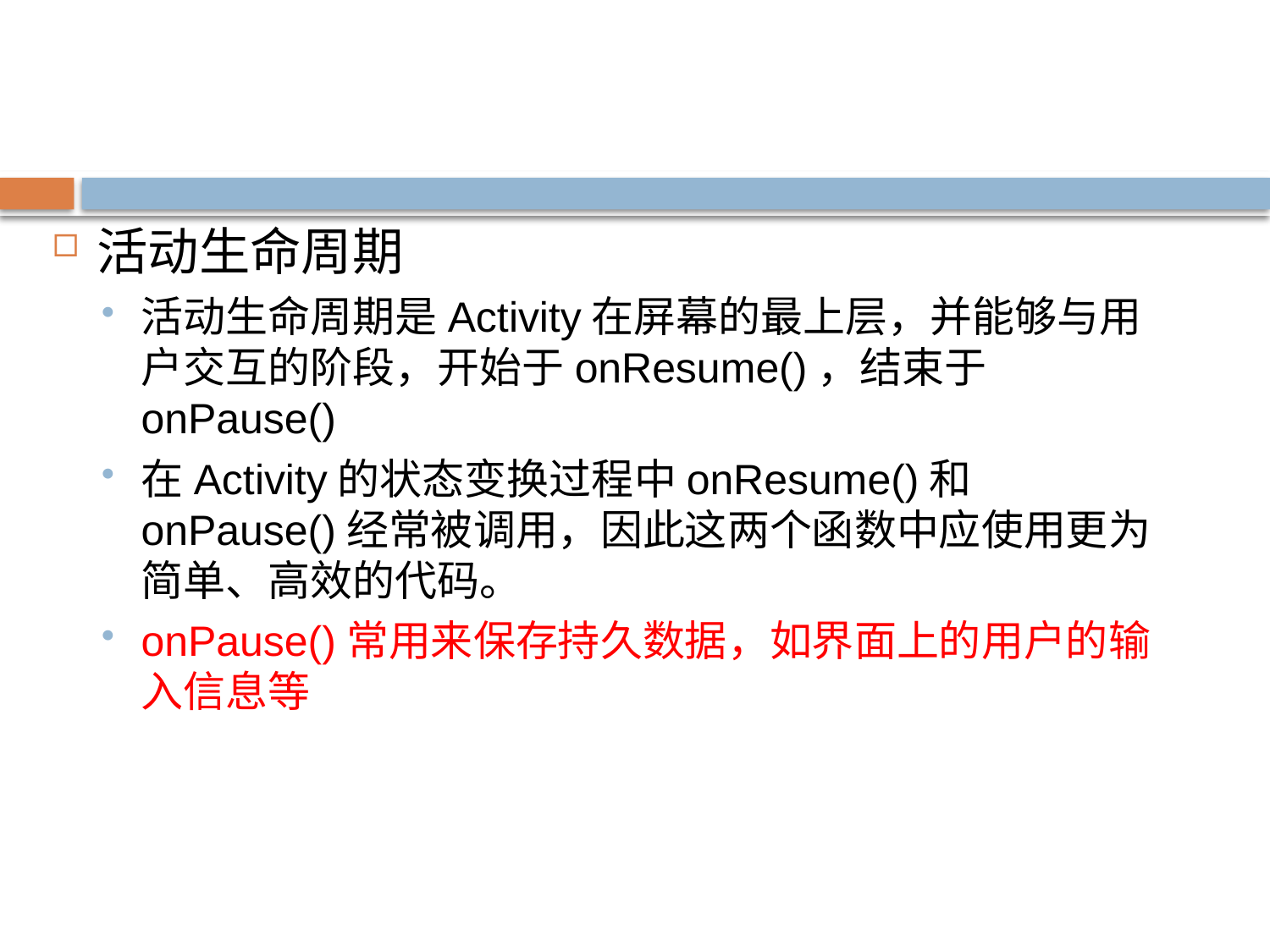

#
活动生命周期
活动生命周期是Activity在屏幕的最上层，并能够与用户交互的阶段，开始于onResume()，结束于onPause()
在Activity的状态变换过程中onResume()和onPause()经常被调用，因此这两个函数中应使用更为简单、高效的代码。
onPause()常用来保存持久数据，如界面上的用户的输入信息等